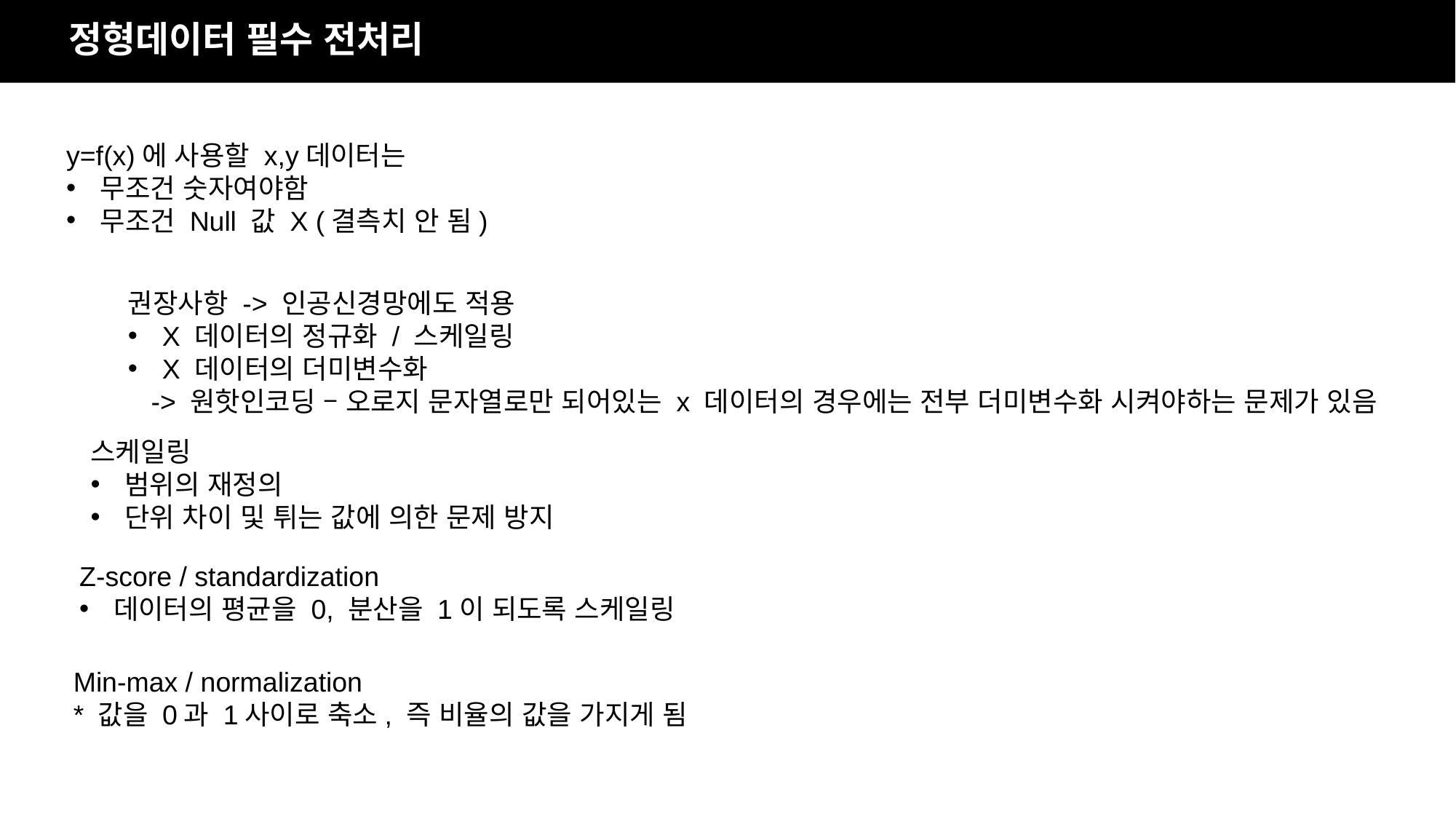

정형데이터 필수 전처리
y=f(x)에 사용할 x,y데이터는
무조건 숫자여야함
무조건 Null 값 X (결측치 안 됨)
권장사항 -> 인공신경망에도 적용
X 데이터의 정규화 / 스케일링
X 데이터의 더미변수화
   -> 원핫인코딩 – 오로지 문자열로만 되어있는 x 데이터의 경우에는 전부 더미변수화 시켜야하는 문제가 있음
스케일링
범위의 재정의
단위 차이 및 튀는 값에 의한 문제 방지
Z-score / standardization
데이터의 평균을 0, 분산을 1이 되도록 스케일링

Min-max / normalization
* 값을 0과 1사이로 축소, 즉 비율의 값을 가지게 됨